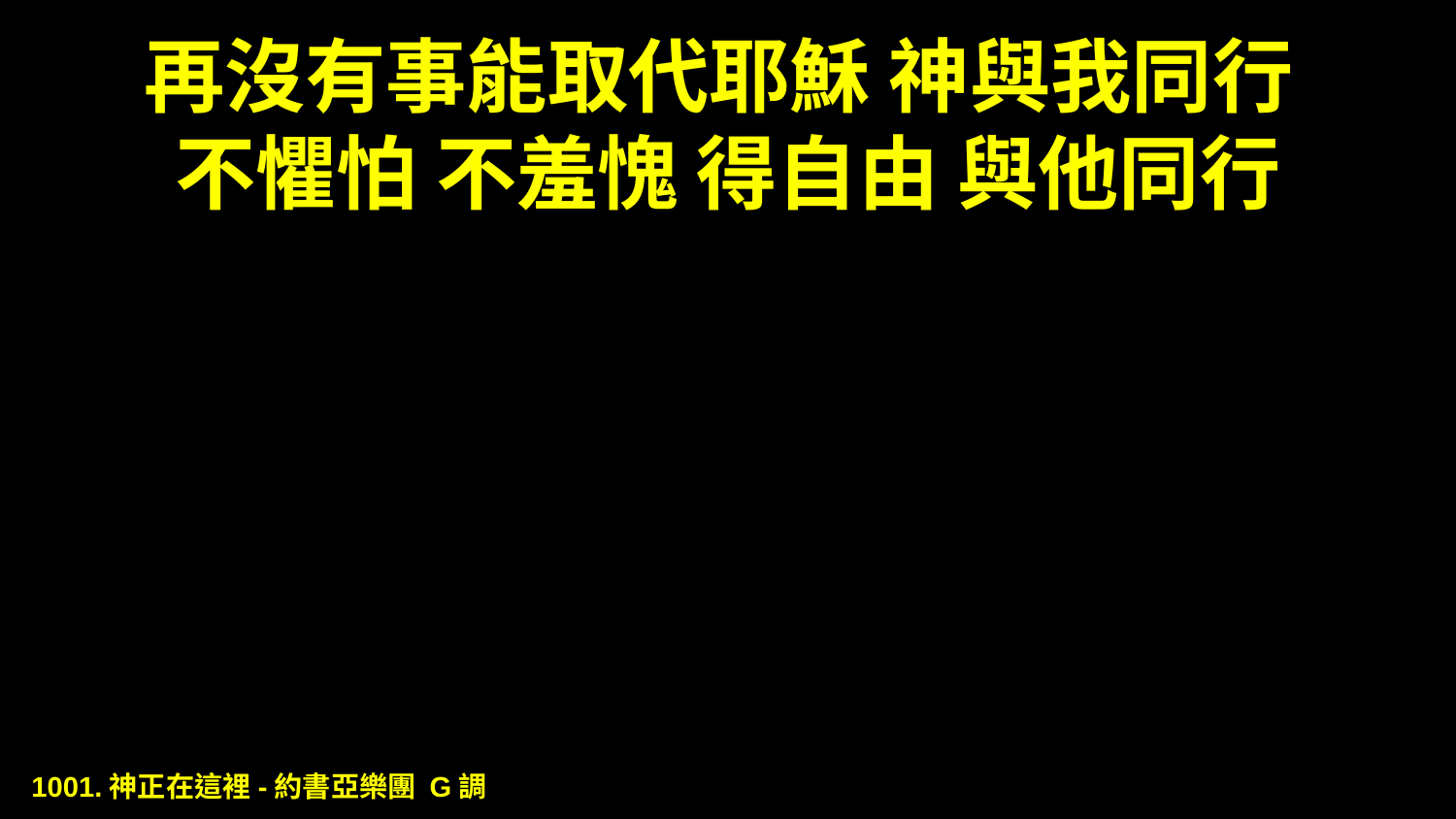

# 再沒有事能取代耶穌 神與我同行 不懼怕 不羞愧 得自由 與他同行
1001.神正在這裡-約書亞樂團 G調